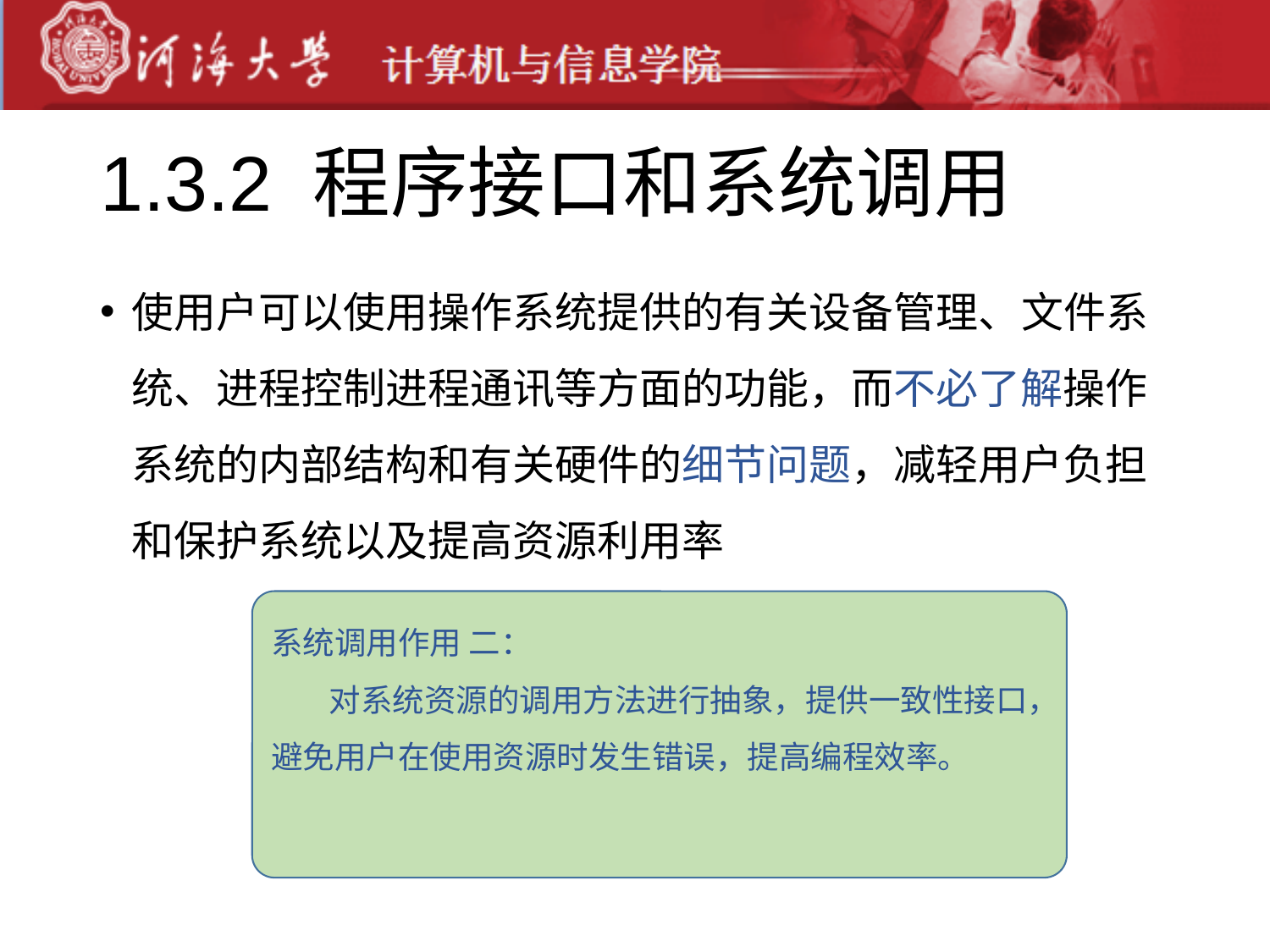

# 1.3.2 程序接口和系统调用
使用户可以使用操作系统提供的有关设备管理、文件系统、进程控制进程通讯等方面的功能，而不必了解操作系统的内部结构和有关硬件的细节问题，减轻用户负担和保护系统以及提高资源利用率

系统调用作用 二：
       对系统资源的调用方法进行抽象，提供一致性接口，避免用户在使用资源时发生错误，提高编程效率。